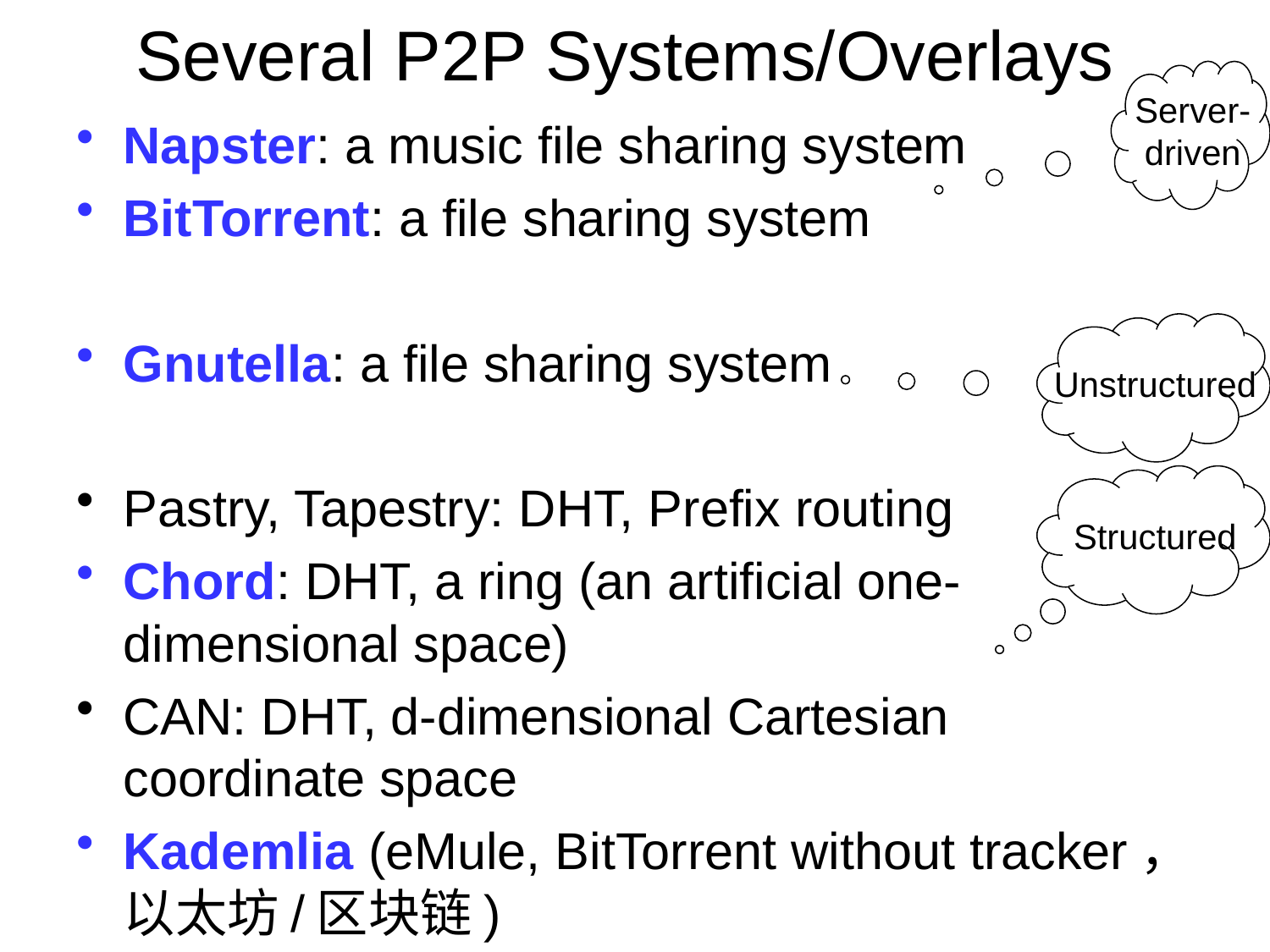

# Several P2P Systems/Overlays

Server-
driven
Napster: a music file sharing system
BitTorrent: a file sharing system

Gnutella: a file sharing system

Pastry, Tapestry: DHT, Prefix routing
Chord: DHT, a ring (an artificial one-dimensional space)
CAN: DHT, d-dimensional Cartesian coordinate space
Kademlia (eMule, BitTorrent without tracker，以太坊/区块链)

Unstructured

Structured